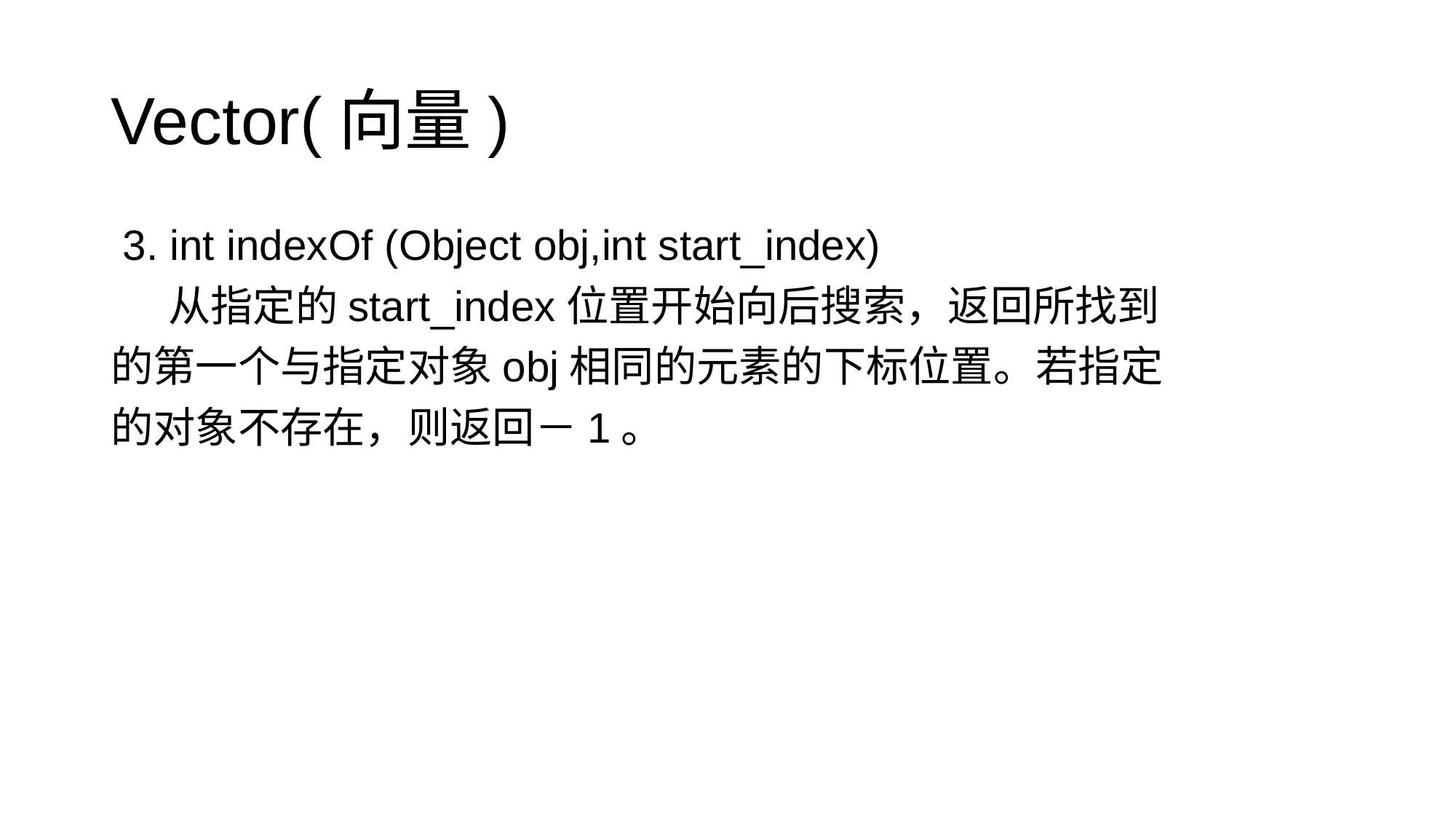

# Vector(向量)
 3. int indexOf (Object obj,int start_index)
     从指定的start_index位置开始向后搜索，返回所找到
的第一个与指定对象obj相同的元素的下标位置。若指定
的对象不存在，则返回－1。